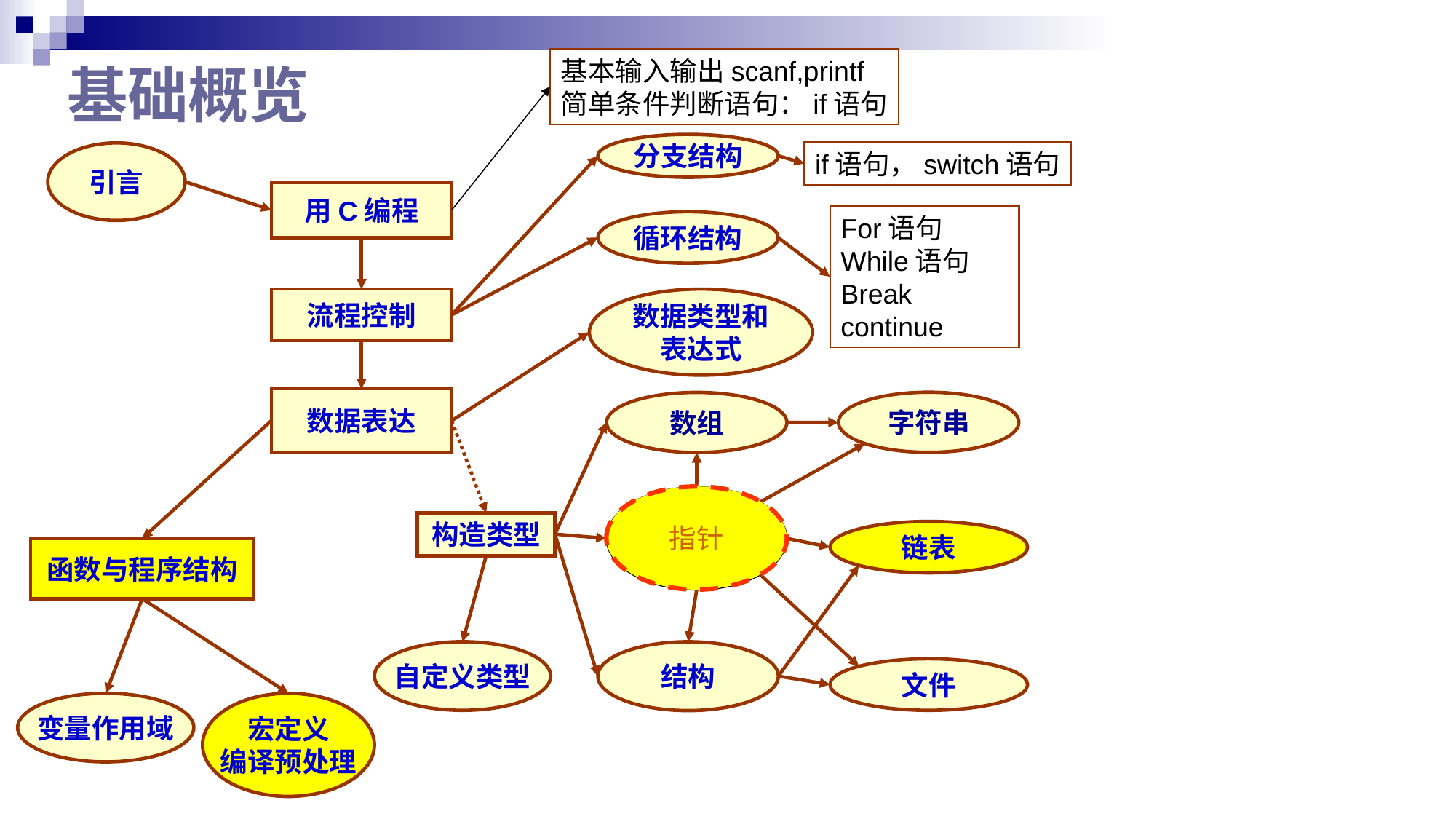

基本输入输出scanf,printf
简单条件判断语句：if语句
# 基础概览
分支结构
if语句，switch语句
引言
用C编程
For语句
While语句
Break
continue
循环结构
流程控制
数据类型和
表达式
数据表达
字符串
数组
指针
指针
构造类型
链表
函数与程序结构
自定义类型
结构
文件
变量作用域
宏定义
编译预处理
5